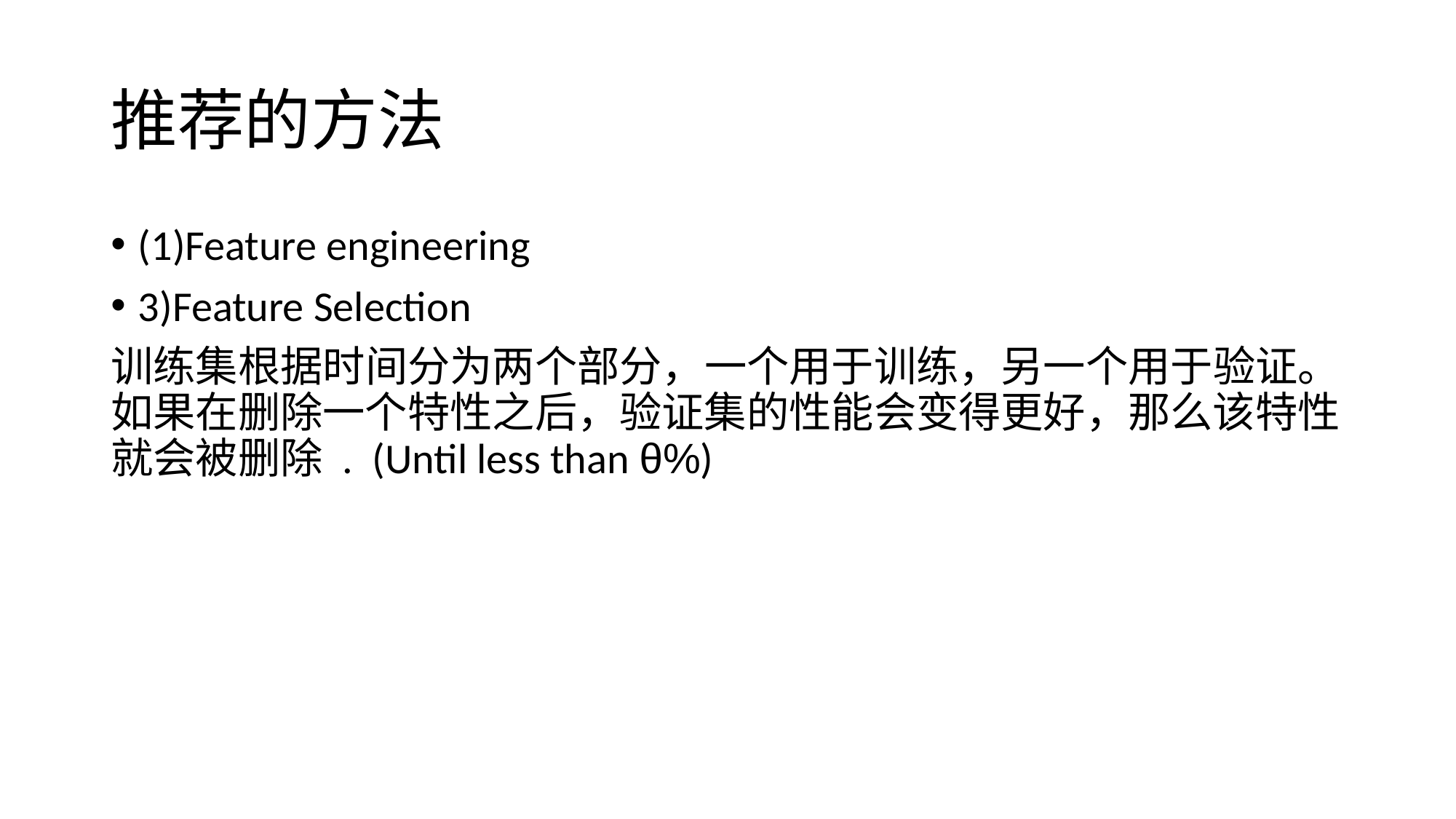

# 推荐的方法
(1)Feature engineering
3)Feature Selection
训练集根据时间分为两个部分，一个用于训练，另一个用于验证。如果在删除一个特性之后，验证集的性能会变得更好，那么该特性就会被删除 .  (Until less than θ%)